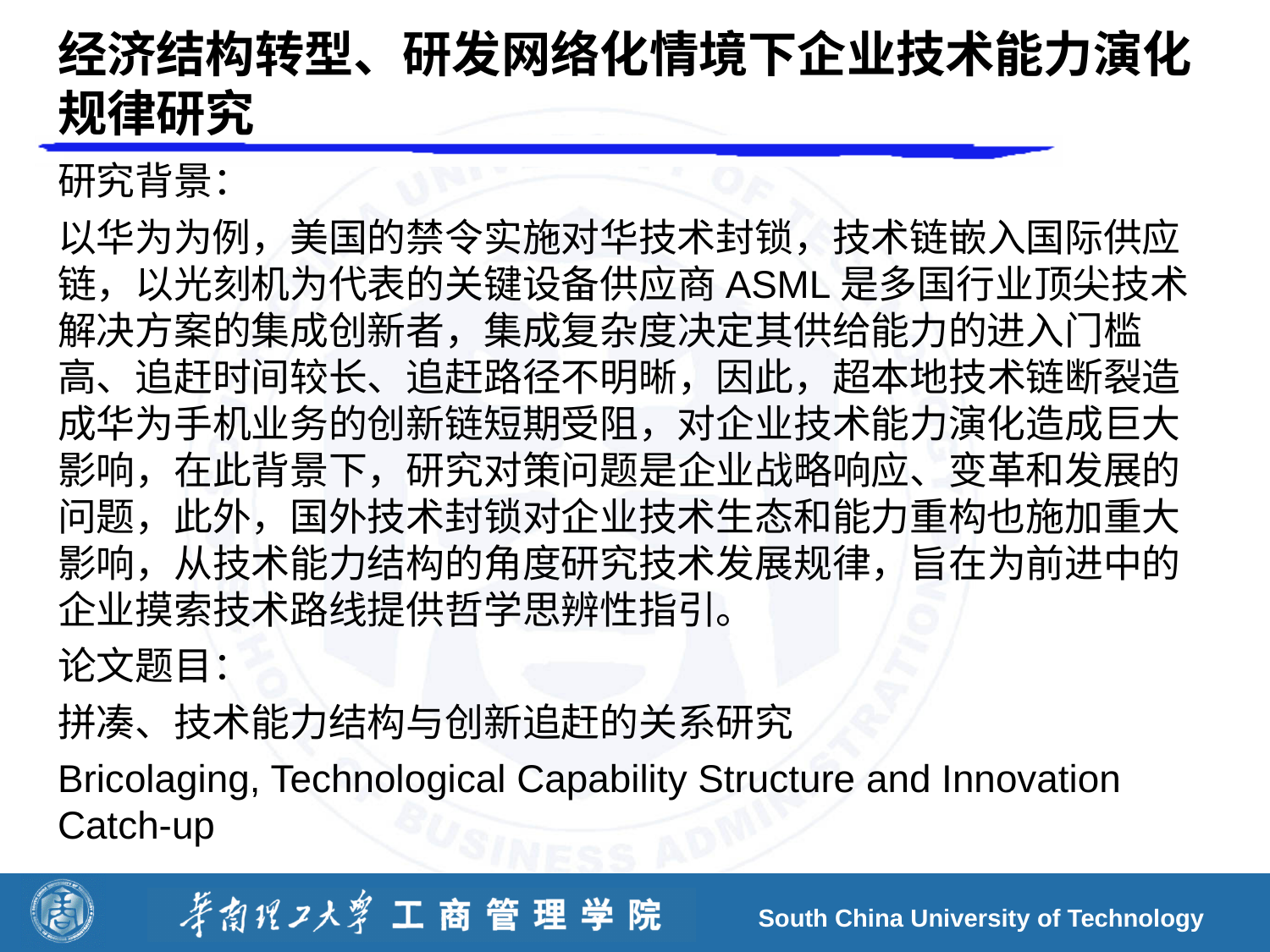

# 经济结构转型、研发网络化情境下企业技术能力演化规律研究
研究背景：
以华为为例，美国的禁令实施对华技术封锁，技术链嵌入国际供应链，以光刻机为代表的关键设备供应商ASML是多国行业顶尖技术解决方案的集成创新者，集成复杂度决定其供给能力的进入门槛高、追赶时间较长、追赶路径不明晰，因此，超本地技术链断裂造成华为手机业务的创新链短期受阻，对企业技术能力演化造成巨大影响，在此背景下，研究对策问题是企业战略响应、变革和发展的问题，此外，国外技术封锁对企业技术生态和能力重构也施加重大影响，从技术能力结构的角度研究技术发展规律，旨在为前进中的企业摸索技术路线提供哲学思辨性指引。
论文题目：
拼凑、技术能力结构与创新追赶的关系研究
Bricolaging, Technological Capability Structure and Innovation Catch-up

South China University of Technology